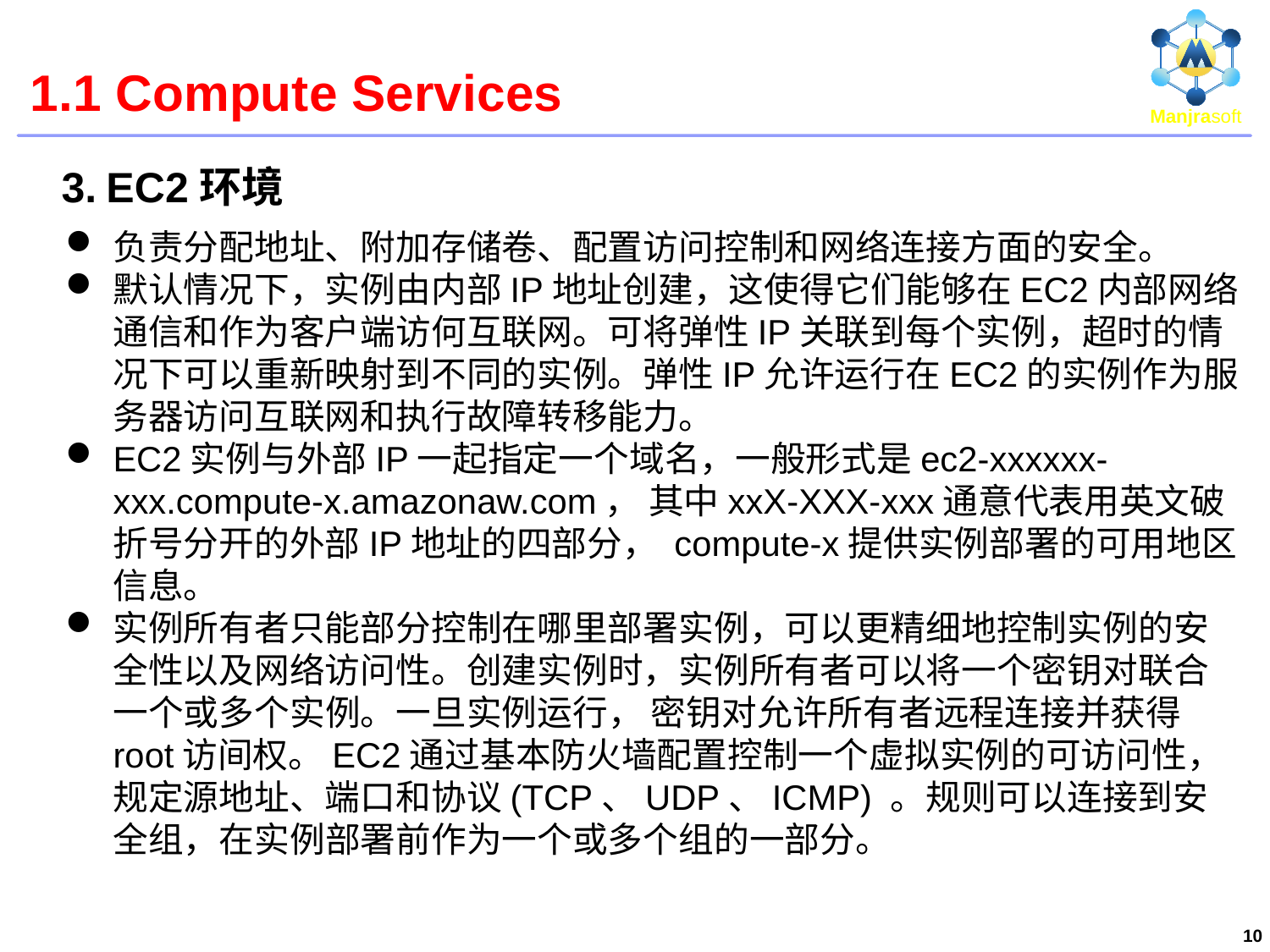

# 1.1 Compute Services
3. EC2环境
负责分配地址、附加存储卷、配置访问控制和网络连接方面的安全。
默认情况下，实例由内部IP地址创建，这使得它们能够在EC2内部网络通信和作为客户端访何互联网。可将弹性IP关联到每个实例，超时的情况下可以重新映射到不同的实例。弹性IP允许运行在EC2的实例作为服务器访问互联网和执行故障转移能力。
EC2实例与外部IP一起指定一个域名，一般形式是ec2-xxxxxx-xxx.compute-x.amazonaw.com， 其中xxX-XXX-xxx通意代表用英文破折号分开的外部IP地址的四部分， compute-x提供实例部署的可用地区信息。
实例所有者只能部分控制在哪里部署实例，可以更精细地控制实例的安全性以及网络访问性。创建实例时，实例所有者可以将一个密钥对联合一个或多个实例。一旦实例运行， 密钥对允许所有者远程连接并获得root访间权。EC2通过基本防火墙配置控制一个虚拟实例的可访问性， 规定源地址、端口和协议(TCP、UDP、ICMP) 。规则可以连接到安全组，在实例部署前作为一个或多个组的一部分。
10